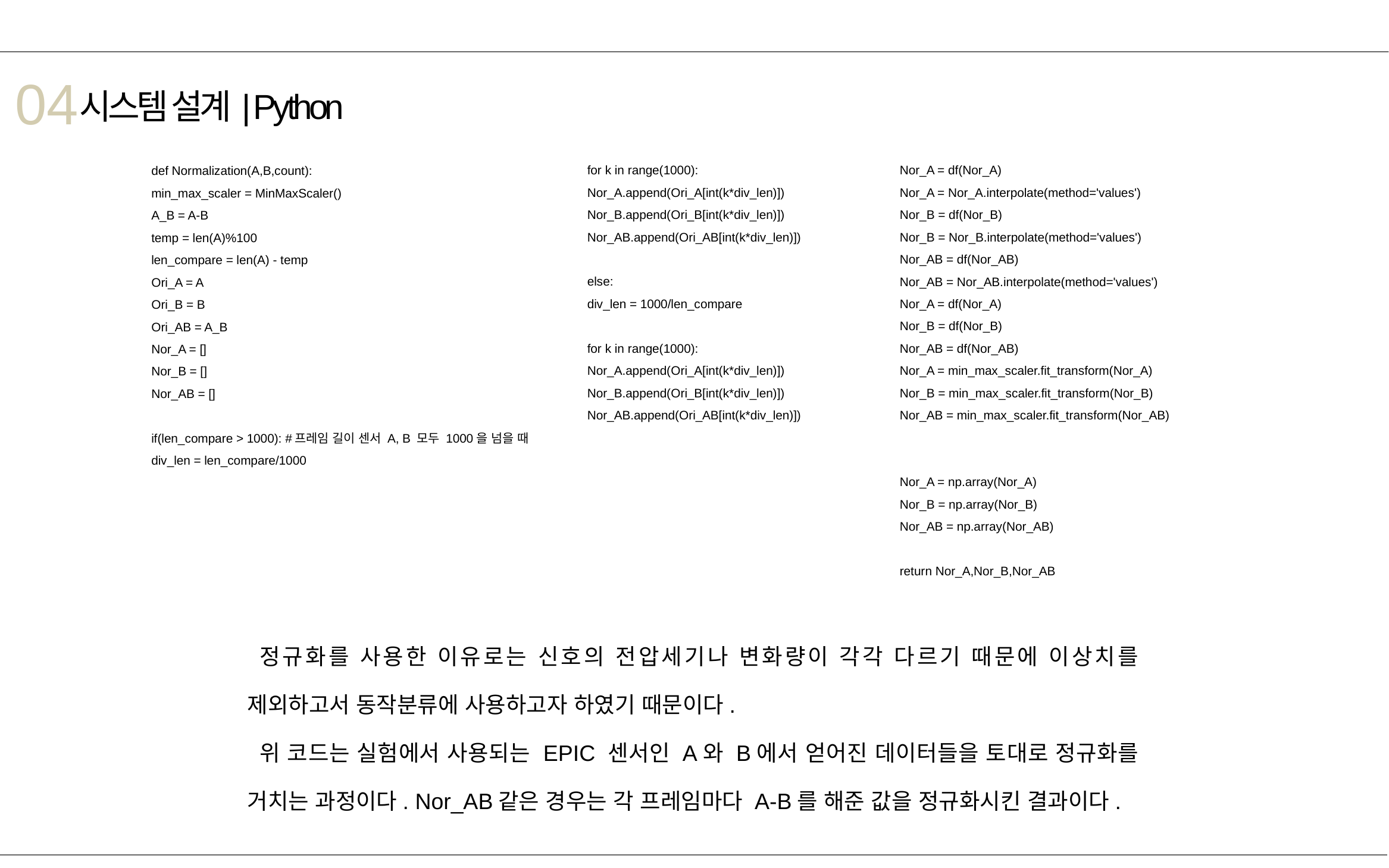

04
시스템 설계
| Python
for k in range(1000):
Nor_A.append(Ori_A[int(k*div_len)])
Nor_B.append(Ori_B[int(k*div_len)])
Nor_AB.append(Ori_AB[int(k*div_len)])

else:
div_len = 1000/len_compare

for k in range(1000):
Nor_A.append(Ori_A[int(k*div_len)])
Nor_B.append(Ori_B[int(k*div_len)])
Nor_AB.append(Ori_AB[int(k*div_len)])

Nor_A = df(Nor_A)
Nor_A = Nor_A.interpolate(method='values')
Nor_B = df(Nor_B)
Nor_B = Nor_B.interpolate(method='values')
Nor_AB = df(Nor_AB)
Nor_AB = Nor_AB.interpolate(method='values')
Nor_A = df(Nor_A)
Nor_B = df(Nor_B)
Nor_AB = df(Nor_AB)
Nor_A = min_max_scaler.fit_transform(Nor_A)
Nor_B = min_max_scaler.fit_transform(Nor_B)
Nor_AB = min_max_scaler.fit_transform(Nor_AB)

Nor_A = np.array(Nor_A)
Nor_B = np.array(Nor_B)
Nor_AB = np.array(Nor_AB)

return Nor_A,Nor_B,Nor_AB
def Normalization(A,B,count):
min_max_scaler = MinMaxScaler()
A_B = A-B
temp = len(A)%100
len_compare = len(A) - temp
Ori_A = A
Ori_B = B
Ori_AB = A_B
Nor_A = []
Nor_B = []
Nor_AB = []

if(len_compare > 1000): #프레임 길이 센서 A, B 모두 1000을 넘을 때
div_len = len_compare/1000

정규화를 사용한 이유로는 신호의 전압세기나 변화량이 각각 다르기 때문에 이상치를 제외하고서 동작분류에 사용하고자 하였기 때문이다.
위 코드는 실험에서 사용되는 EPIC 센서인 A와 B에서 얻어진 데이터들을 토대로 정규화를 거치는 과정이다. Nor_AB같은 경우는 각 프레임마다 A-B를 해준 값을 정규화시킨 결과이다.